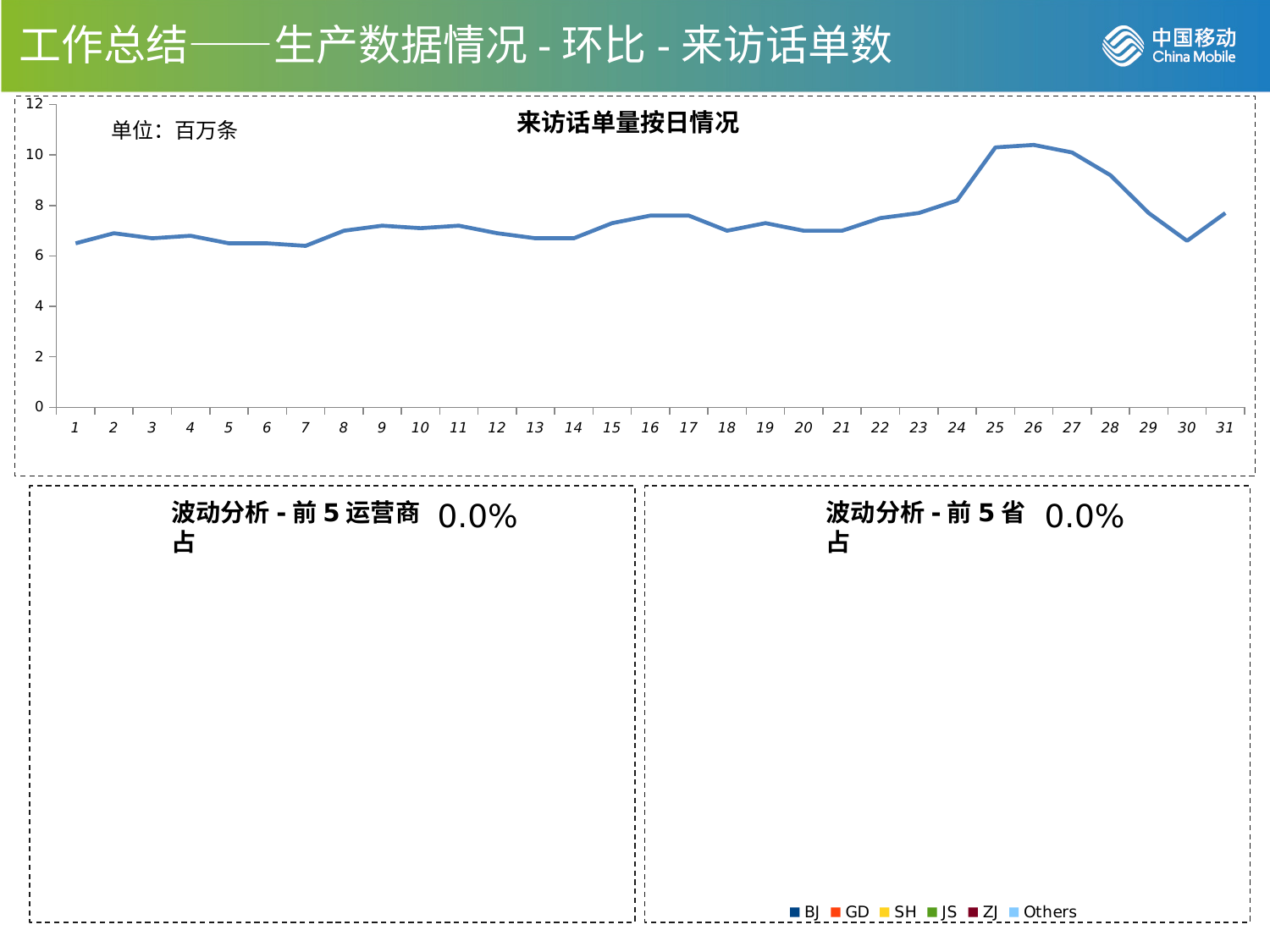

工作总结——生产数据情况-环比-来访话单数

### Chart

| Category |  |
|---|---|
| 1 | 6.5 |
| 2 | 6.9 |
| 3 | 6.7 |
| 4 | 6.8 |
| 5 | 6.5 |
| 6 | 6.5 |
| 7 | 6.4 |
| 8 | 7.0 |
| 9 | 7.2 |
| 10 | 7.1 |
| 11 | 7.2 |
| 12 | 6.9 |
| 13 | 6.7 |
| 14 | 6.7 |
| 15 | 7.3 |
| 16 | 7.6 |
| 17 | 7.6 |
| 18 | 7.0 |
| 19 | 7.3 |
| 20 | 7.0 |
| 21 | 7.0 |
| 22 | 7.5 |
| 23 | 7.7 |
| 24 | 8.2 |
| 25 | 10.3 |
| 26 | 10.4 |
| 27 | 10.1 |
| 28 | 9.2 |
| 29 | 7.7 |
| 30 | 6.6 |
| 31 | 7.7 |
来访话单量按日情况
单位：百万条

### Chart

| Category |  |
|---|---|

[unsupported chart]

0.0%
0.0%